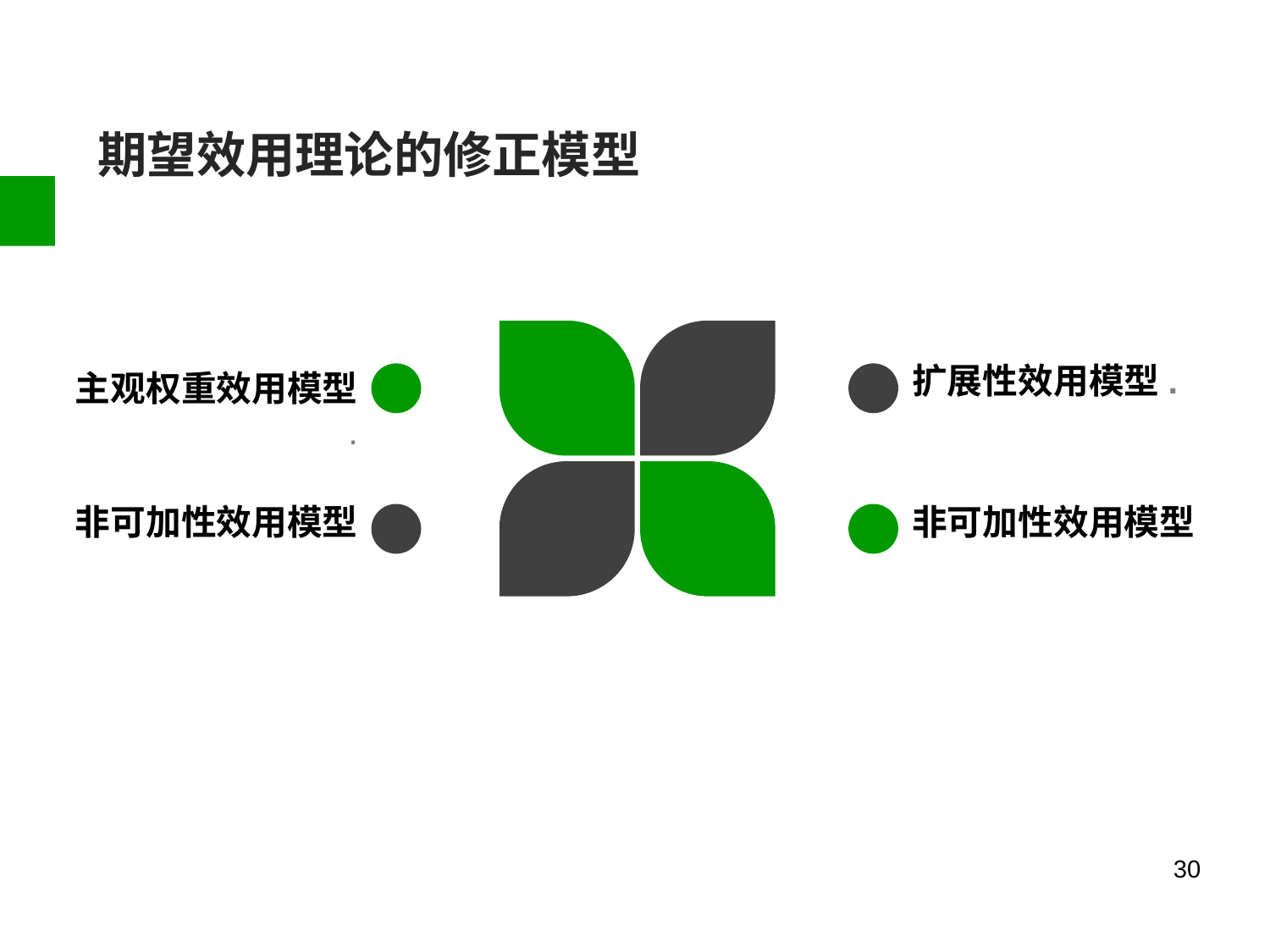

# 期望效用理论的修正模型

扩展性效用模型.

主观权重效用模型
.
非可加性效用模型
非可加性效用模型